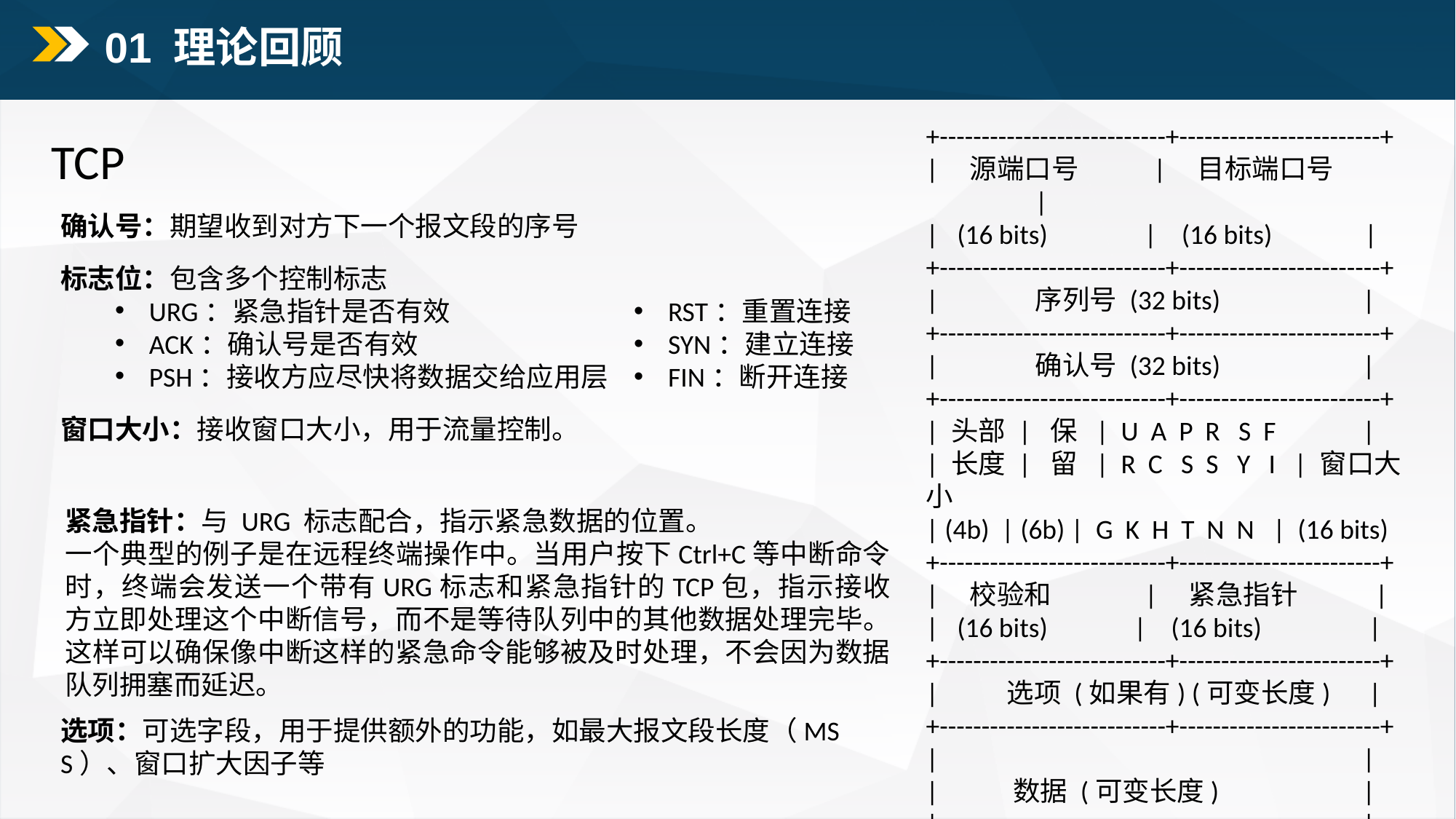

01 理论回顾

+---------------------------+------------------------+
|    源端口号           |    目标端口号     	|
|   (16 bits)      	|    (16 bits)               |
+---------------------------+------------------------+
|           	序列号 (32 bits)               	|
+---------------------------+------------------------+
|           	确认号 (32 bits)           	|
+---------------------------+------------------------+
| 头部 |  保  |  U  A  P  R   S  F    	|
| 长度 |  留  |  R  C   S  S   Y   I   | 窗口大小
| (4b)  | (6b) |  G  K  H  T  N  N   |  (16 bits)
+---------------------------+------------------------+
|    校验和              |    紧急指针      	 |
|   (16 bits)              |    (16 bits)  	 |
+---------------------------+------------------------+
|          选项 (如果有) (可变长度)     	 |
+---------------------------+------------------------+
|                                      		|
|           数据 (可变长度)             	|
|                                      		|
+---------------------------------------------------+
TCP
确认号：期望收到对方下一个报文段的序号
标志位：包含多个控制标志
URG：紧急指针是否有效
ACK：确认号是否有效
PSH：接收方应尽快将数据交给应用层
RST：重置连接
SYN：建立连接
FIN：断开连接
窗口大小：接收窗口大小，用于流量控制。
紧急指针：与 URG 标志配合，指示紧急数据的位置。
一个典型的例子是在远程终端操作中。当用户按下Ctrl+C等中断命令时，终端会发送一个带有URG标志和紧急指针的TCP包，指示接收方立即处理这个中断信号，而不是等待队列中的其他数据处理完毕。这样可以确保像中断这样的紧急命令能够被及时处理，不会因为数据队列拥塞而延迟。
选项：可选字段，用于提供额外的功能，如最大报文段长度（MSS）、窗口扩大因子等

思考
端口跟进程、socket 之间什么关系？